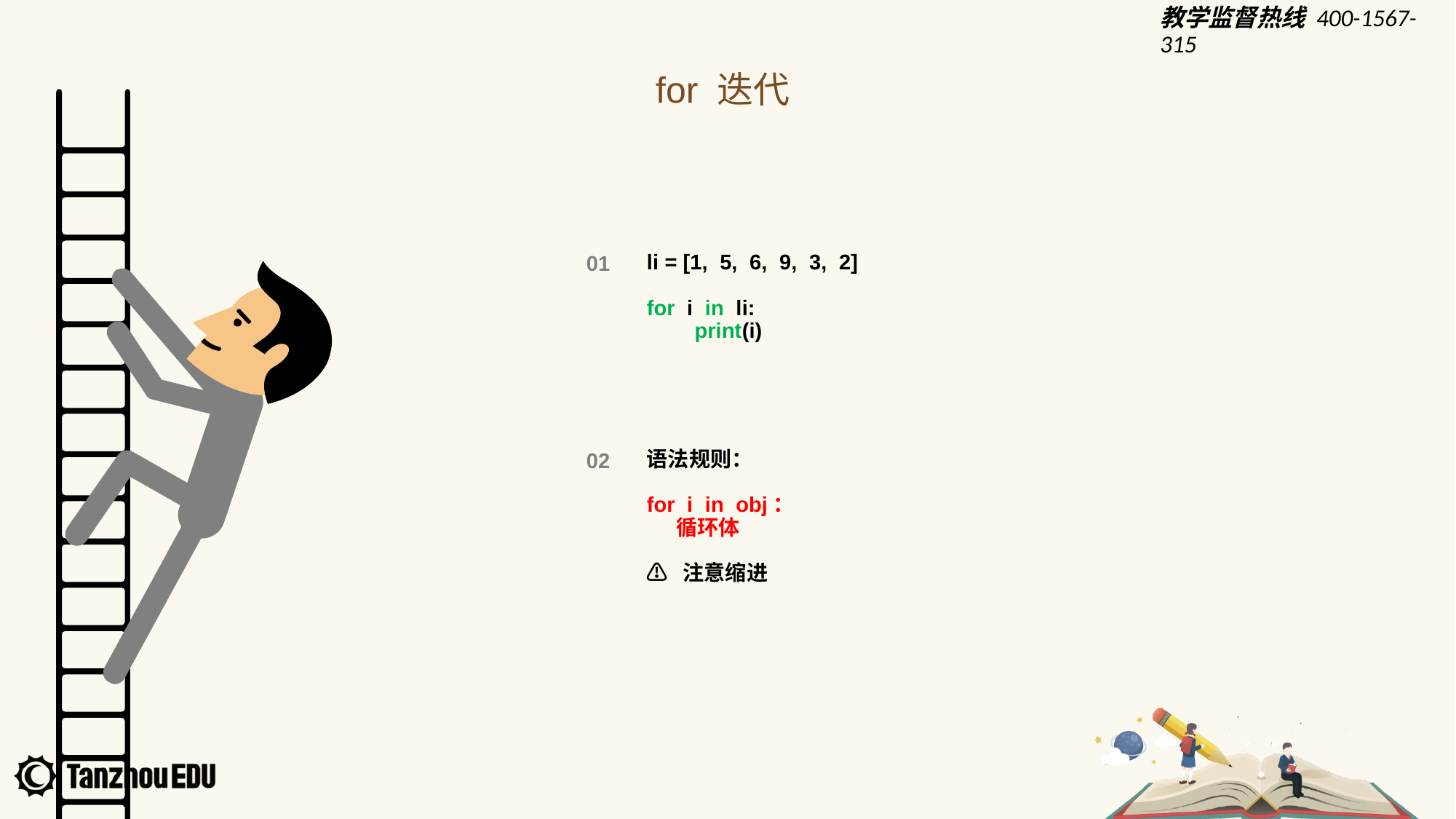

for 迭代

li = [1,  5,  6,  9,  3,  2]

for  i  in  li:
        print(i)
01
语法规则：

for  i  in  obj：
     循环体

⚠️  注意缩进
02